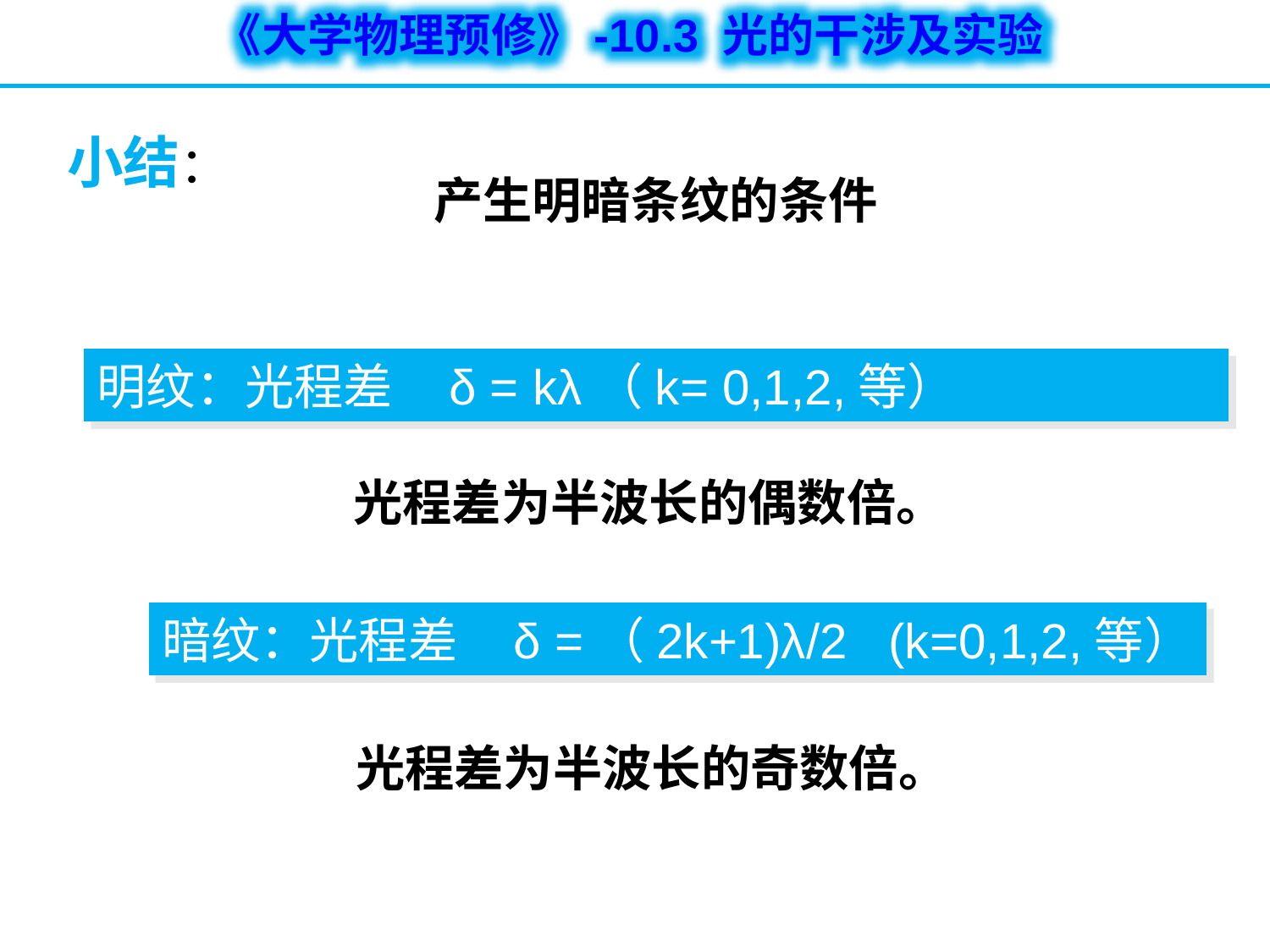

小结：
产生明暗条纹的条件
明纹：光程差    δ = kλ（k= 0,1,2,等）
光程差为半波长的偶数倍。
暗纹：光程差    δ =（2k+1)λ/2   (k=0,1,2,等）
光程差为半波长的奇数倍。